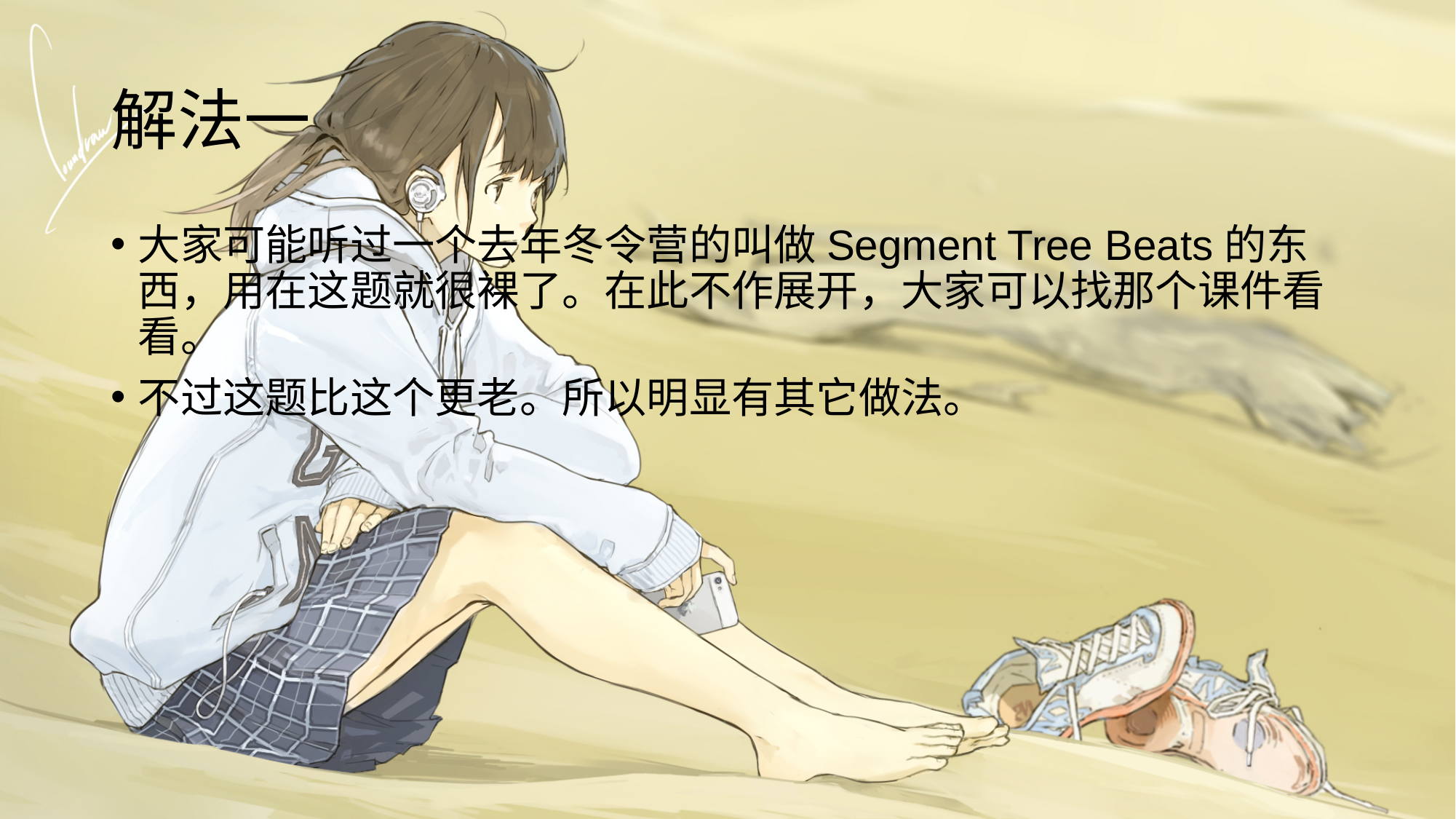

# 解法一
大家可能听过一个去年冬令营的叫做Segment Tree Beats的东西，用在这题就很裸了。在此不作展开，大家可以找那个课件看看。
不过这题比这个更老。所以明显有其它做法。